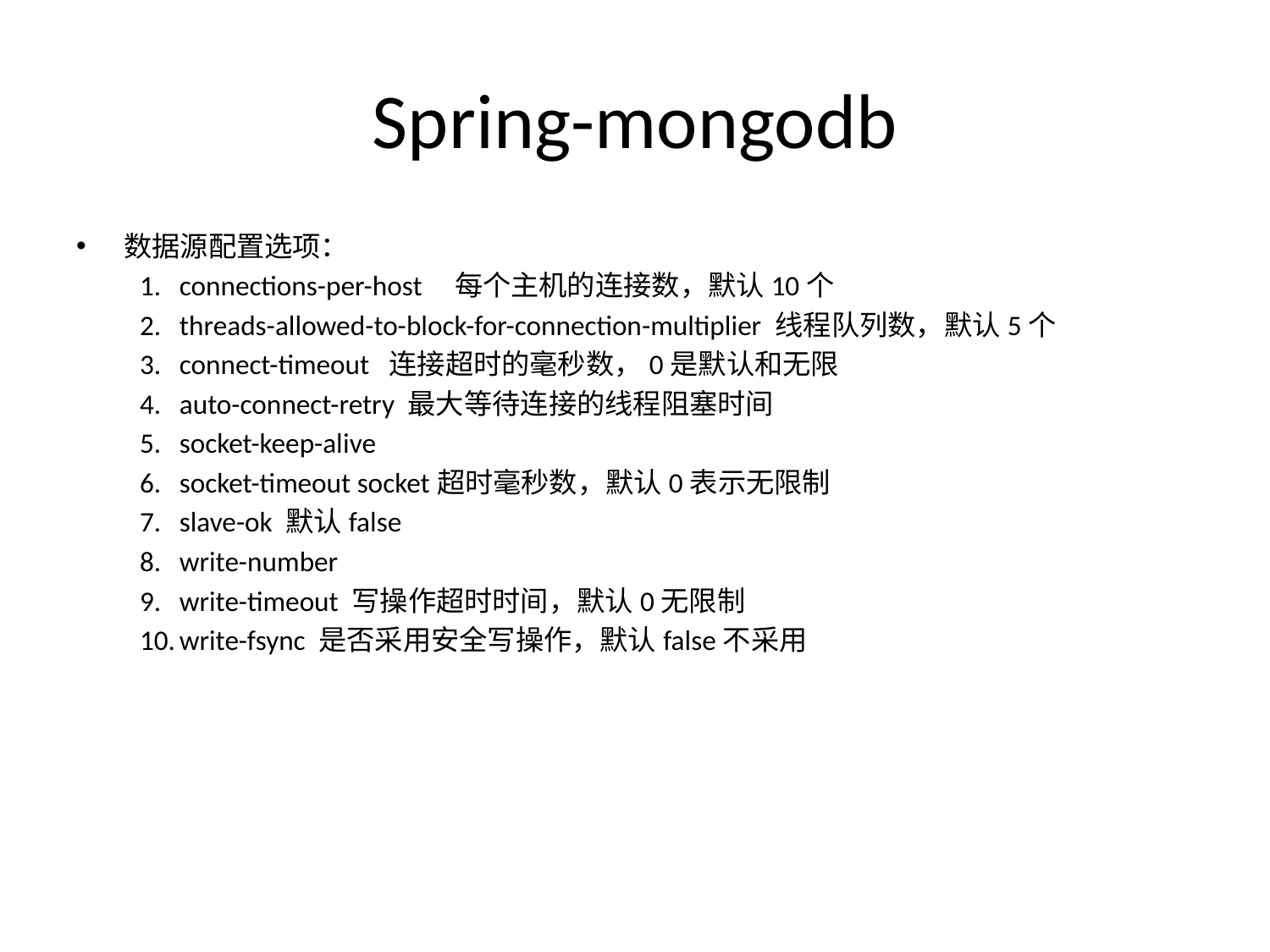

# Spring-mongodb
数据源配置选项：
connections-per-host    每个主机的连接数，默认10个
threads-allowed-to-block-for-connection-multiplier 线程队列数，默认5个
connect-timeout  连接超时的毫秒数，0是默认和无限
auto-connect-retry 最大等待连接的线程阻塞时间
socket-keep-alive
socket-timeout socket超时毫秒数，默认0表示无限制
slave-ok 默认false
write-number
write-timeout 写操作超时时间，默认0无限制
write-fsync 是否采用安全写操作，默认false不采用